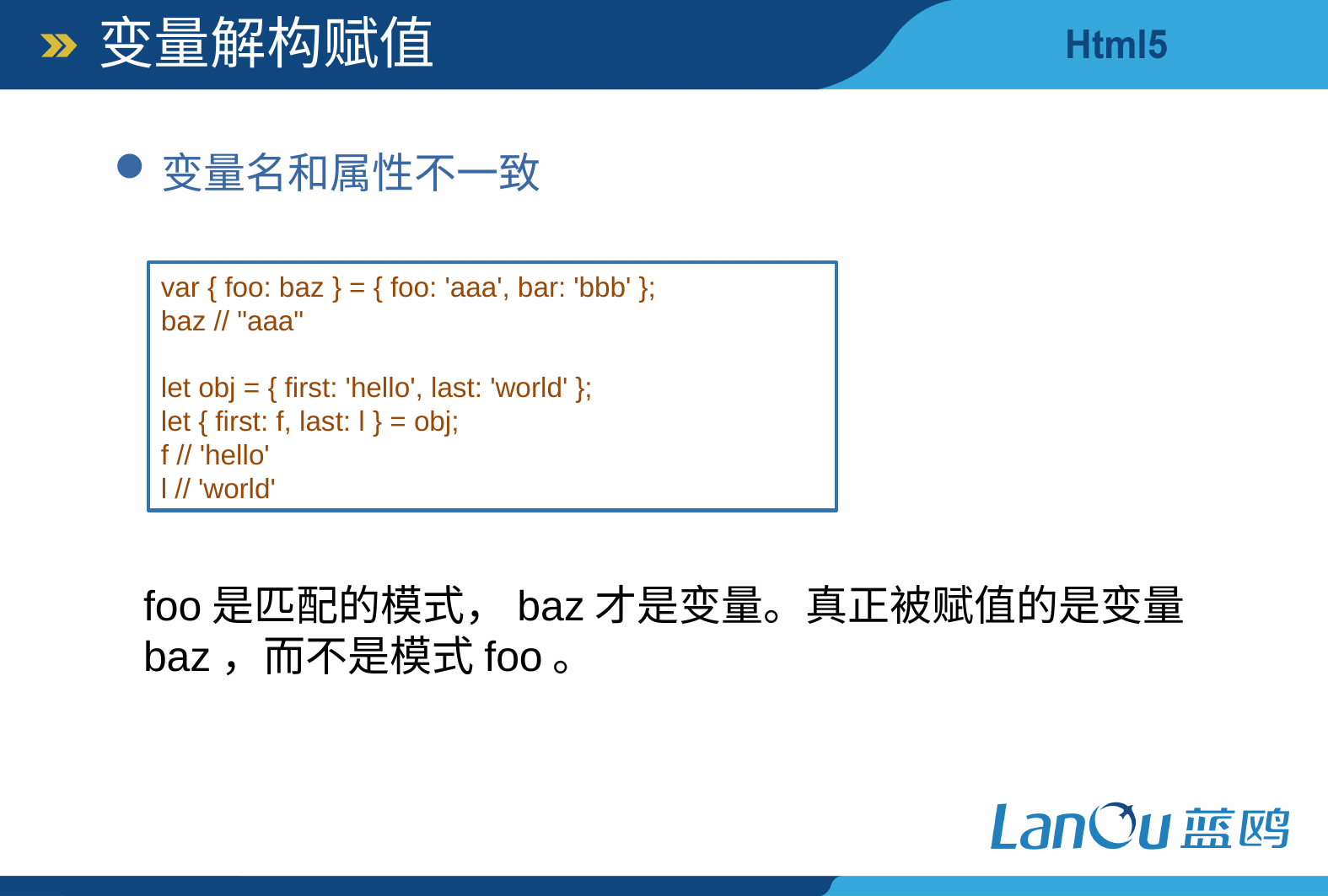

变量解构赋值
变量名和属性不一致
var { foo: baz } = { foo: 'aaa', bar: 'bbb' };
baz // "aaa"

let obj = { first: 'hello', last: 'world' };
let { first: f, last: l } = obj;
f // 'hello'
l // 'world'
foo是匹配的模式，baz才是变量。真正被赋值的是变量baz，而不是模式foo。